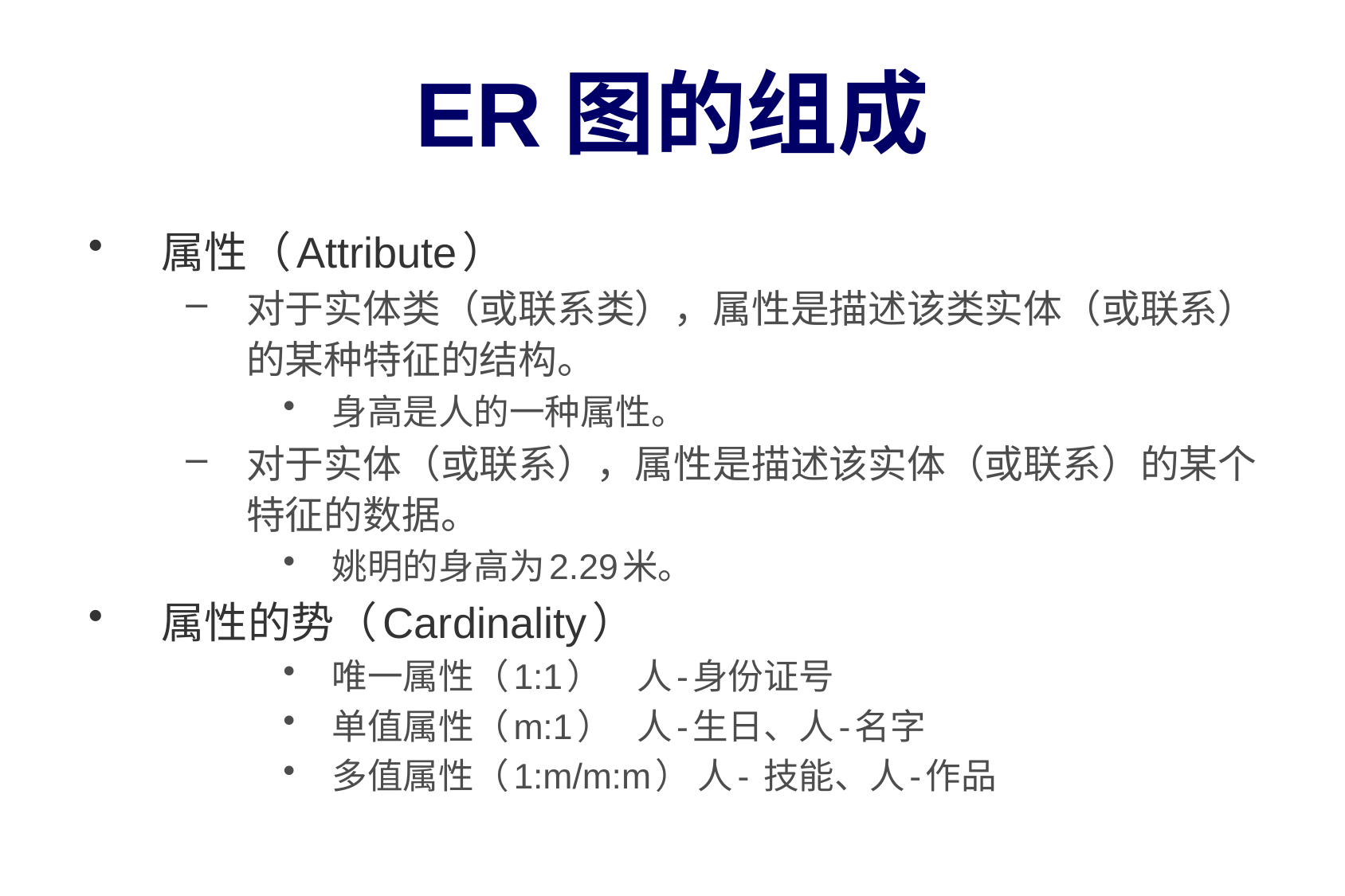

# ER图的组成
属性（Attribute）
对于实体类（或联系类），属性是描述该类实体（或联系）的某种特征的结构。
身高是人的一种属性。
对于实体（或联系），属性是描述该实体（或联系）的某个特征的数据。
姚明的身高为2.29米。
属性的势（Cardinality）
唯一属性（1:1）		人-身份证号
单值属性（m:1）		人-生日、人-名字
多值属性（1:m/m:m）	人- 技能、人-作品